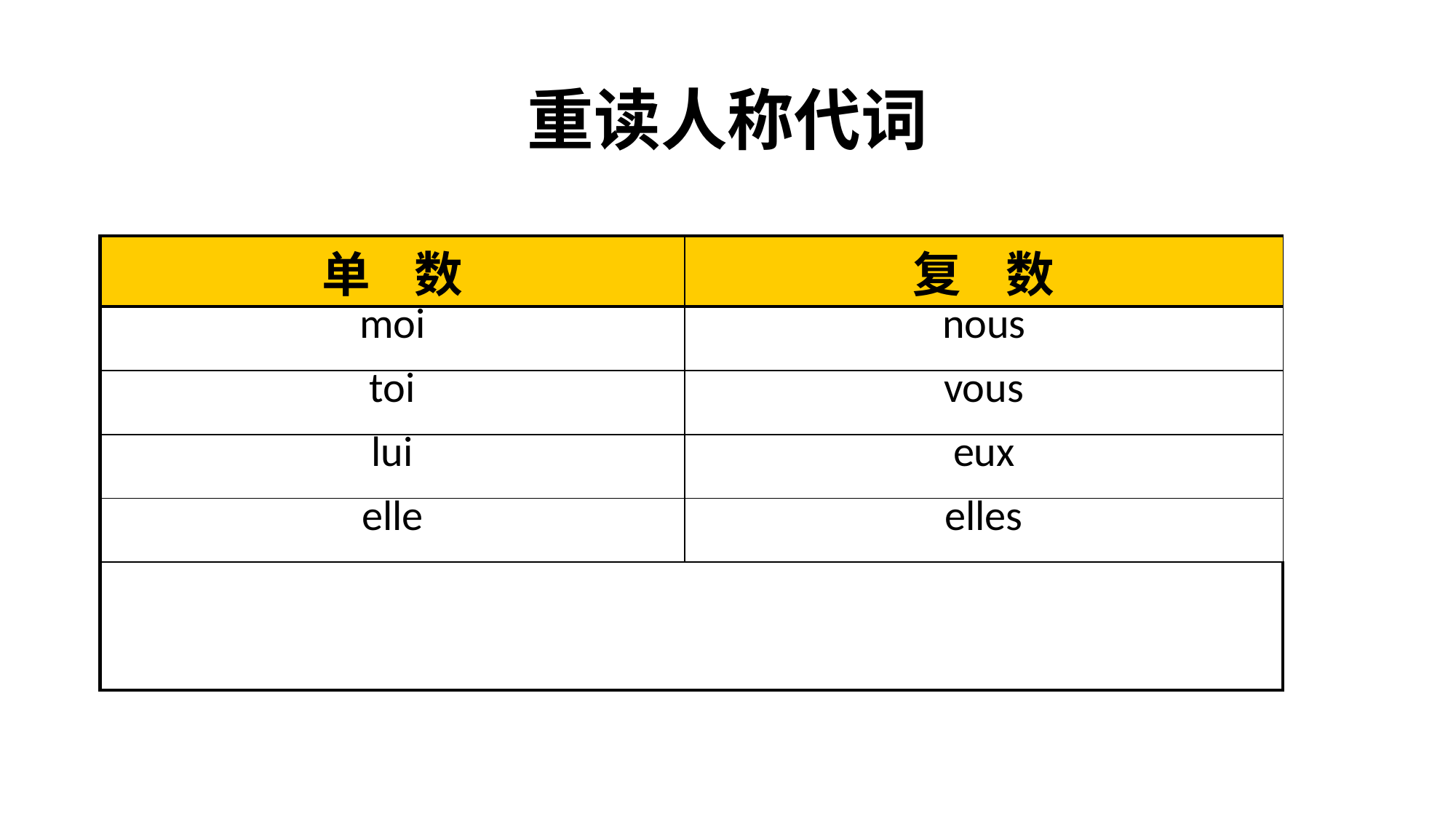

# 重读人称代词

| 单 数 | 复 数 |
| --- | --- |
| moi | nous |
| toi | vous |
| lui | eux |
| elle | elles |
|  |  |